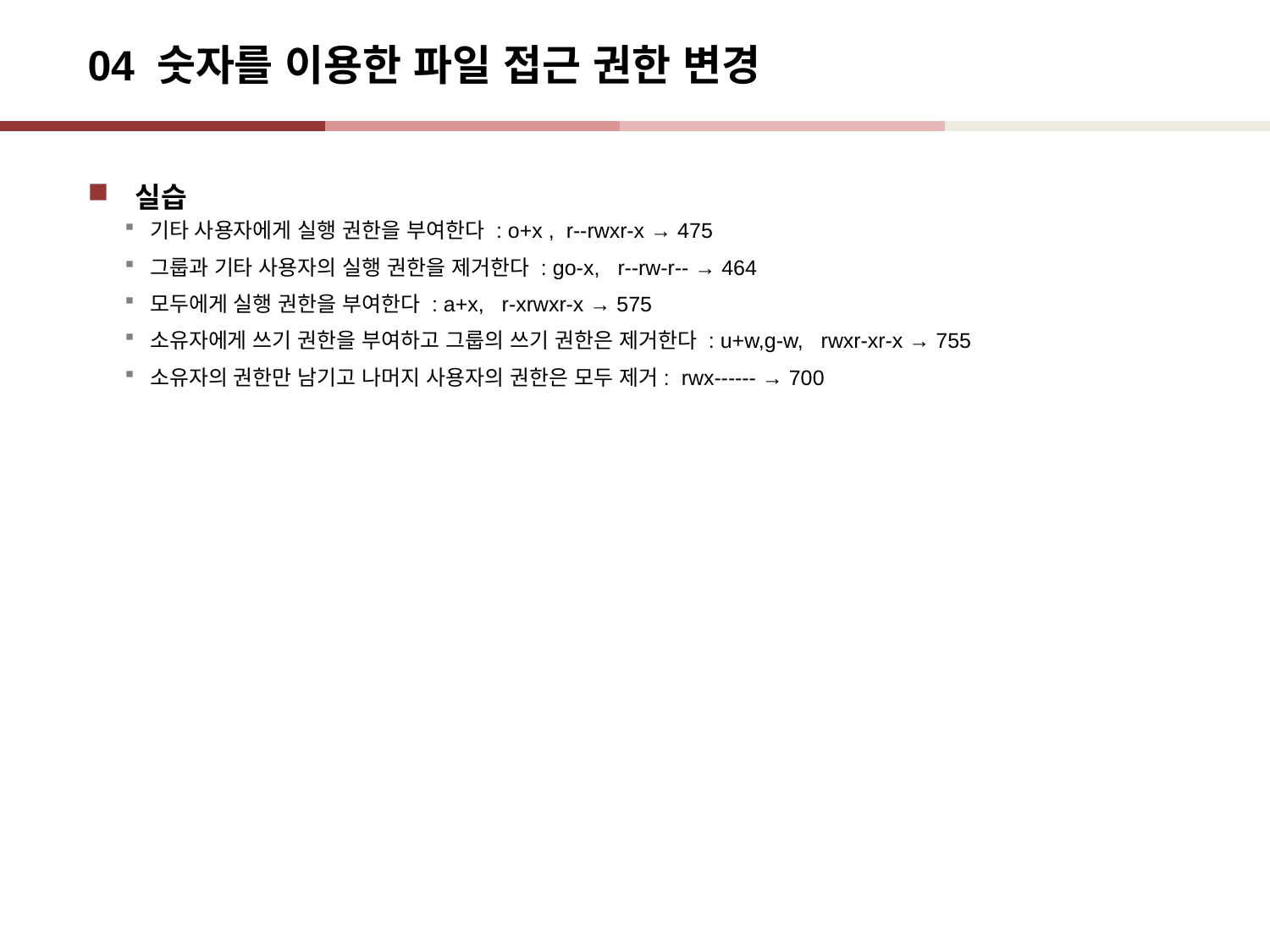

# 04 숫자를 이용한 파일 접근 권한 변경
실습
기타 사용자에게 실행 권한을 부여한다 : o+x ,  r--rwxr-x → 475
그룹과 기타 사용자의 실행 권한을 제거한다 : go-x,   r--rw-r-- → 464
모두에게 실행 권한을 부여한다 : a+x,   r-xrwxr-x → 575
소유자에게 쓰기 권한을 부여하고 그룹의 쓰기 권한은 제거한다 : u+w,g-w,   rwxr-xr-x → 755
소유자의 권한만 남기고 나머지 사용자의 권한은 모두 제거:  rwx------ → 700